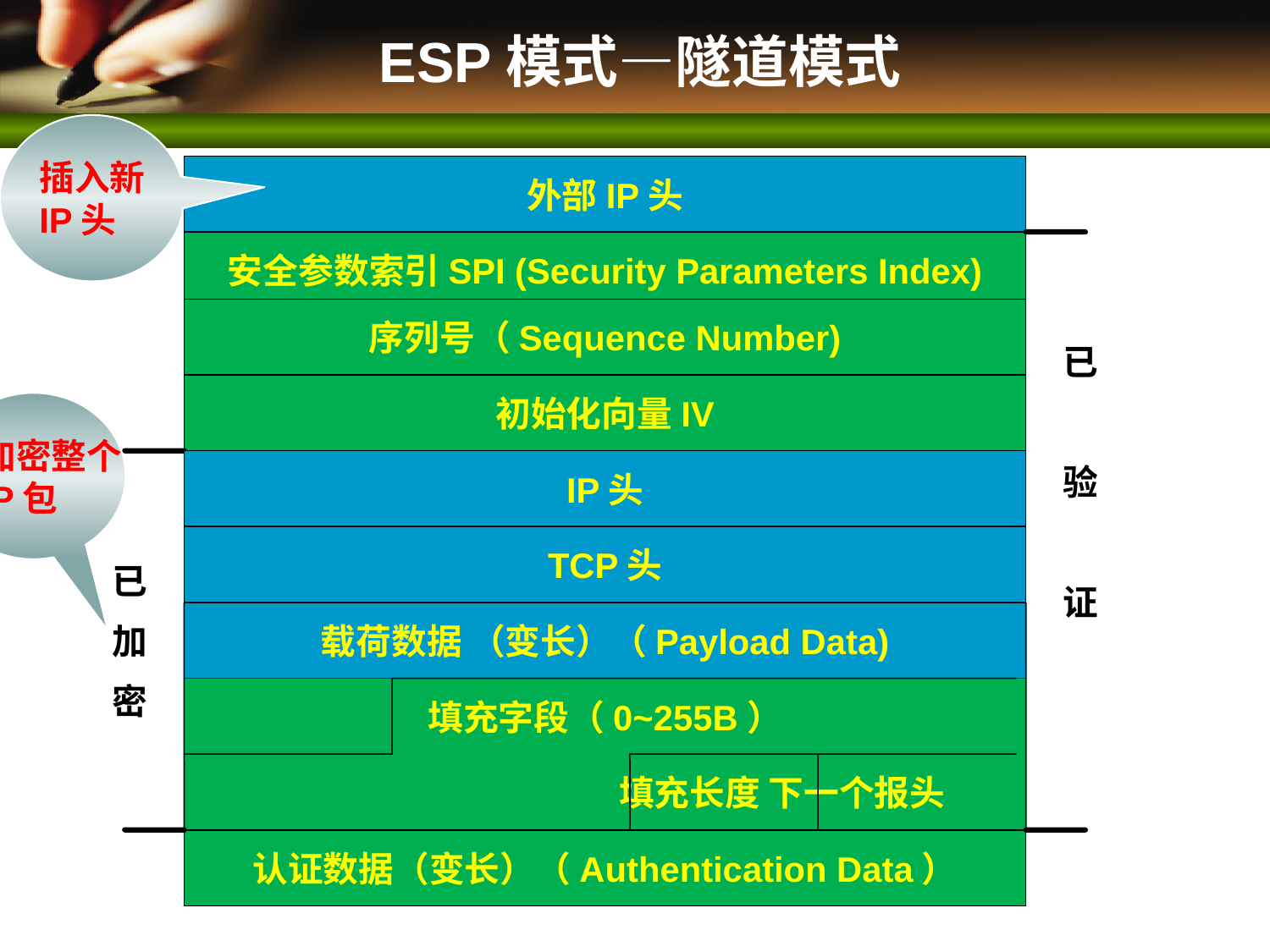

# ESP模式—隧道模式
插入新
IP头
外部IP头
安全参数索引SPI (Security Parameters Index)

已

验

证
序列号（Sequence Number)
初始化向量IV

IP头

已
加
密
TCP头
载荷数据 （变长）（Payload Data)

填充字段（0~255B）

                                           填充长度 下一个报头

认证数据（变长）（Authentication Data）

加密整个
IP包